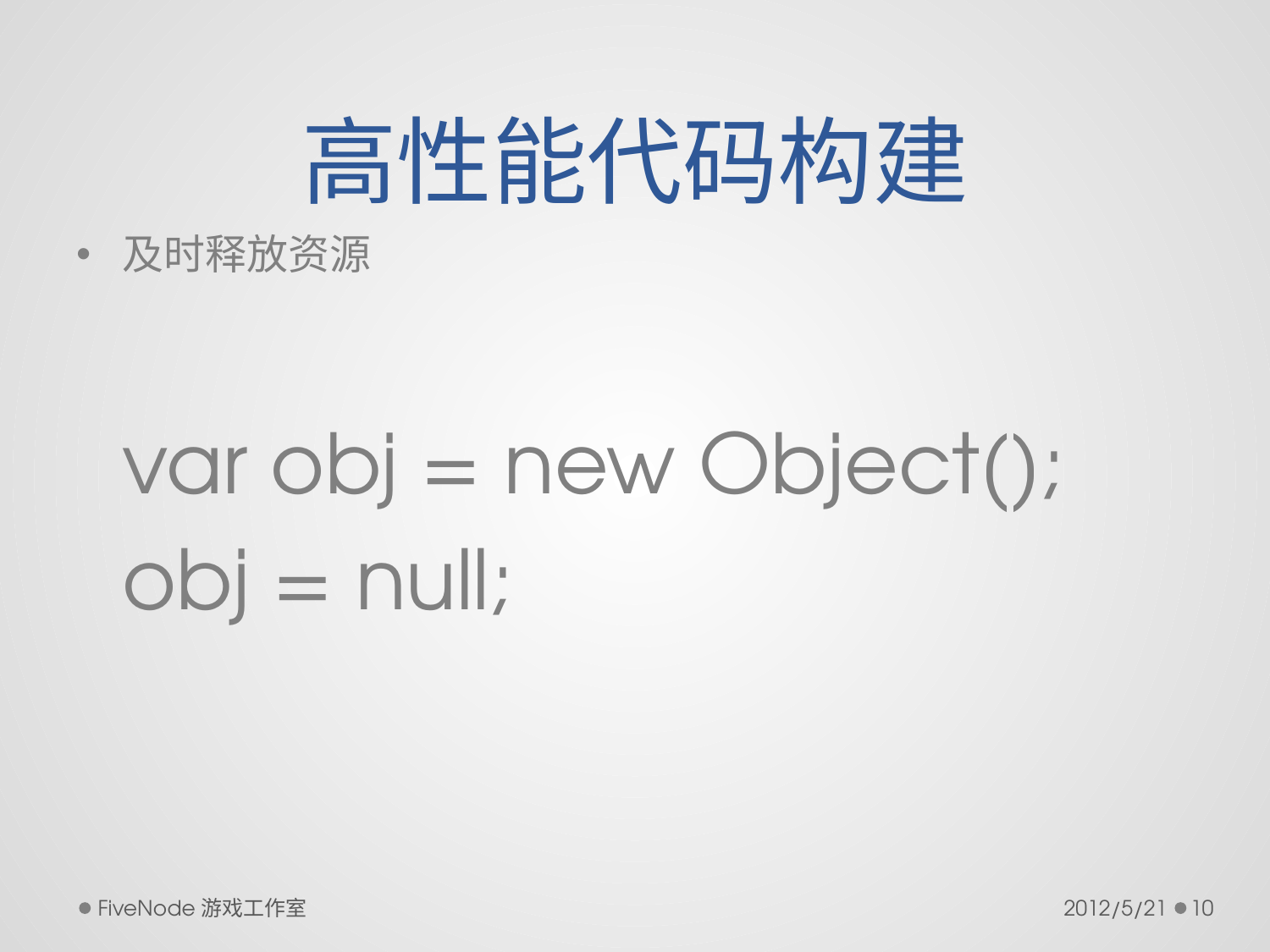

# 高性能代码构建
及时释放资源

  var obj = new Object();
  obj = null;

FiveNode游戏工作室
2012/5/21
10